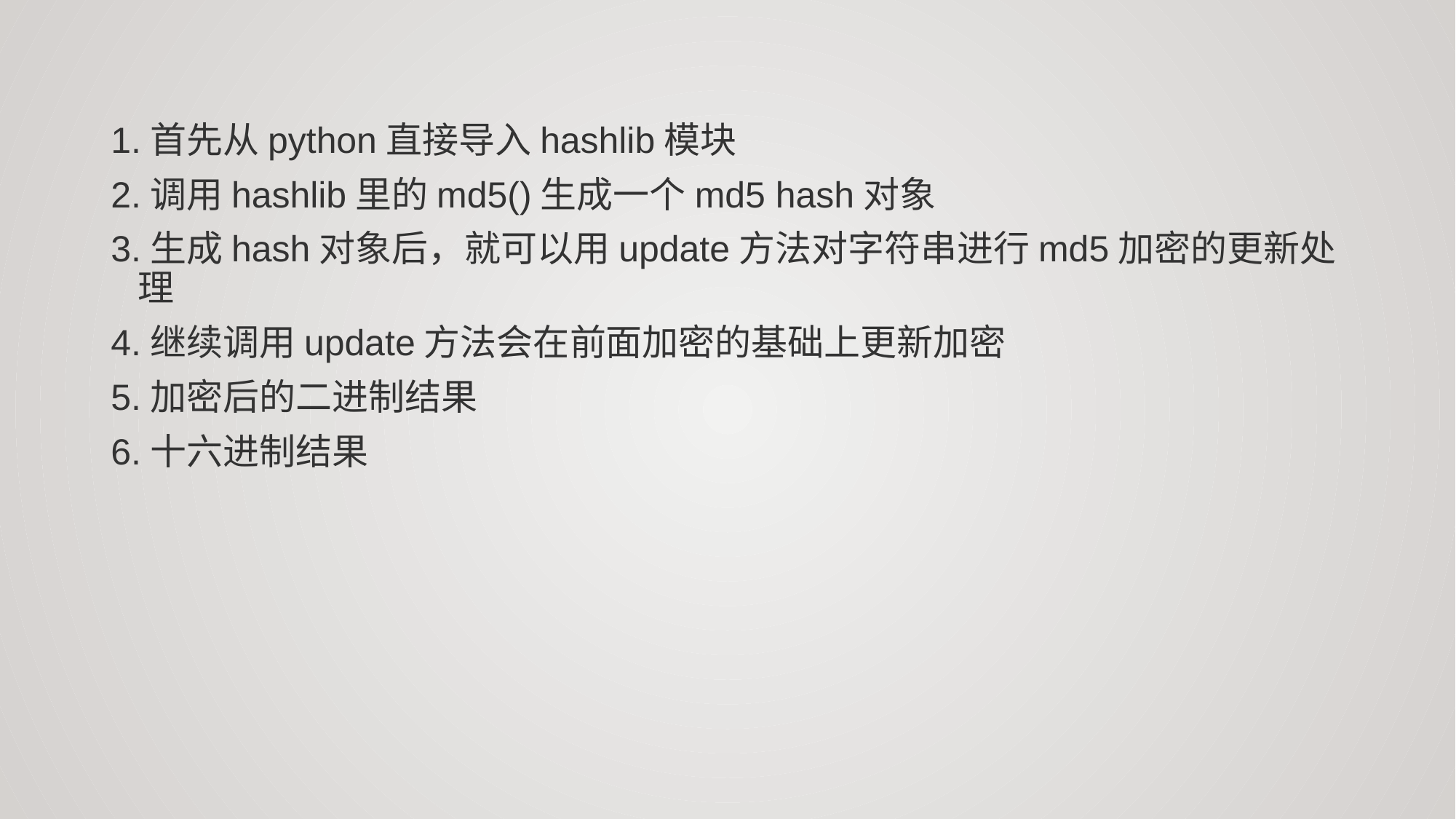

1.首先从python直接导入hashlib模块
2.调用hashlib里的md5()生成一个md5 hash对象
3.生成hash对象后，就可以用update方法对字符串进行md5加密的更新处理
4.继续调用update方法会在前面加密的基础上更新加密
5.加密后的二进制结果
6.十六进制结果